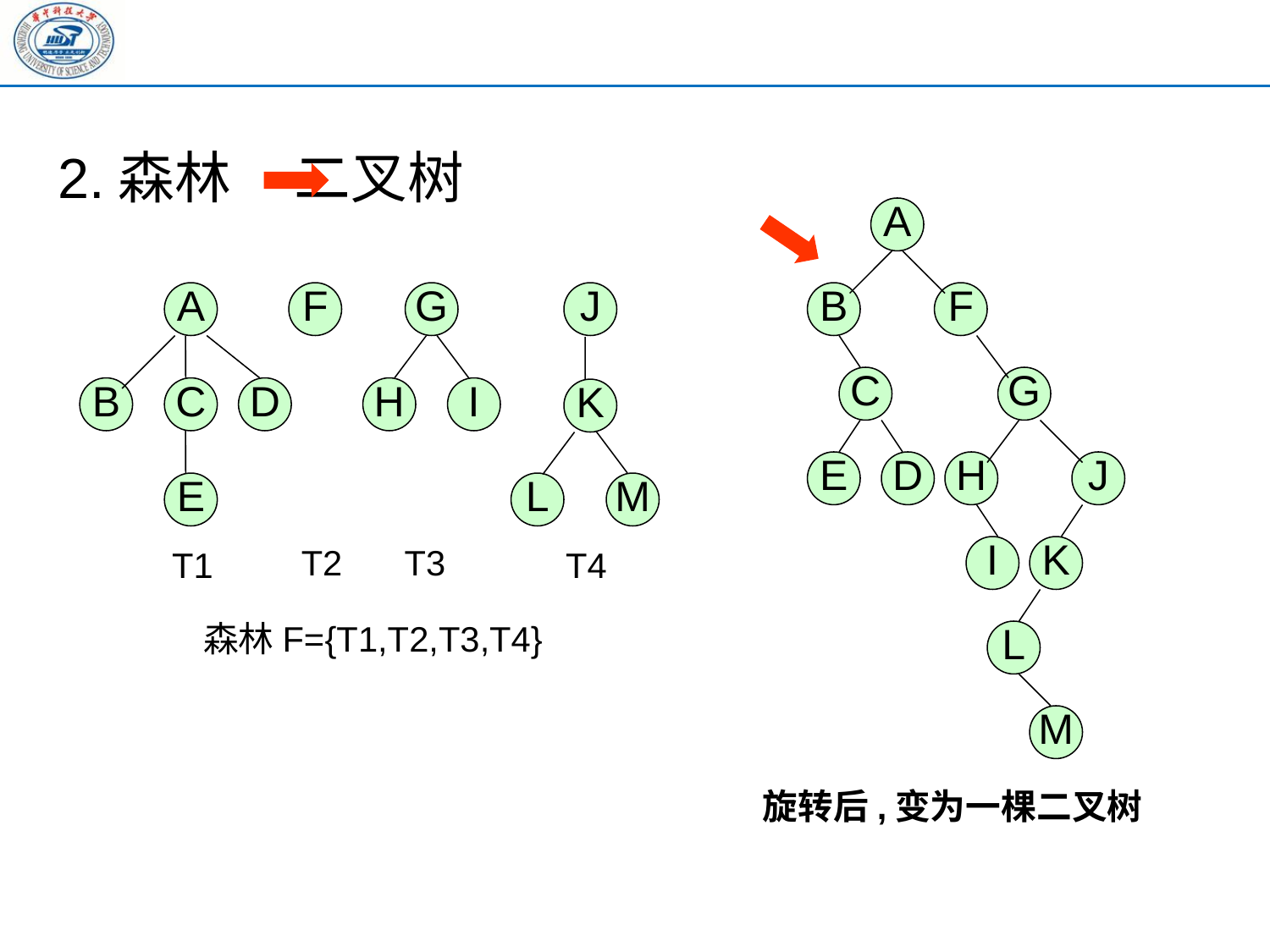

2.森林     二叉树

A

A
F
G
J
B
F

C
G
B
C
D
H
I
K

E
D
H
J
E
L
M

T2
T3
T1
T4
I
K

森林F={T1,T2,T3,T4}
L

M
旋转后,变为一棵二叉树